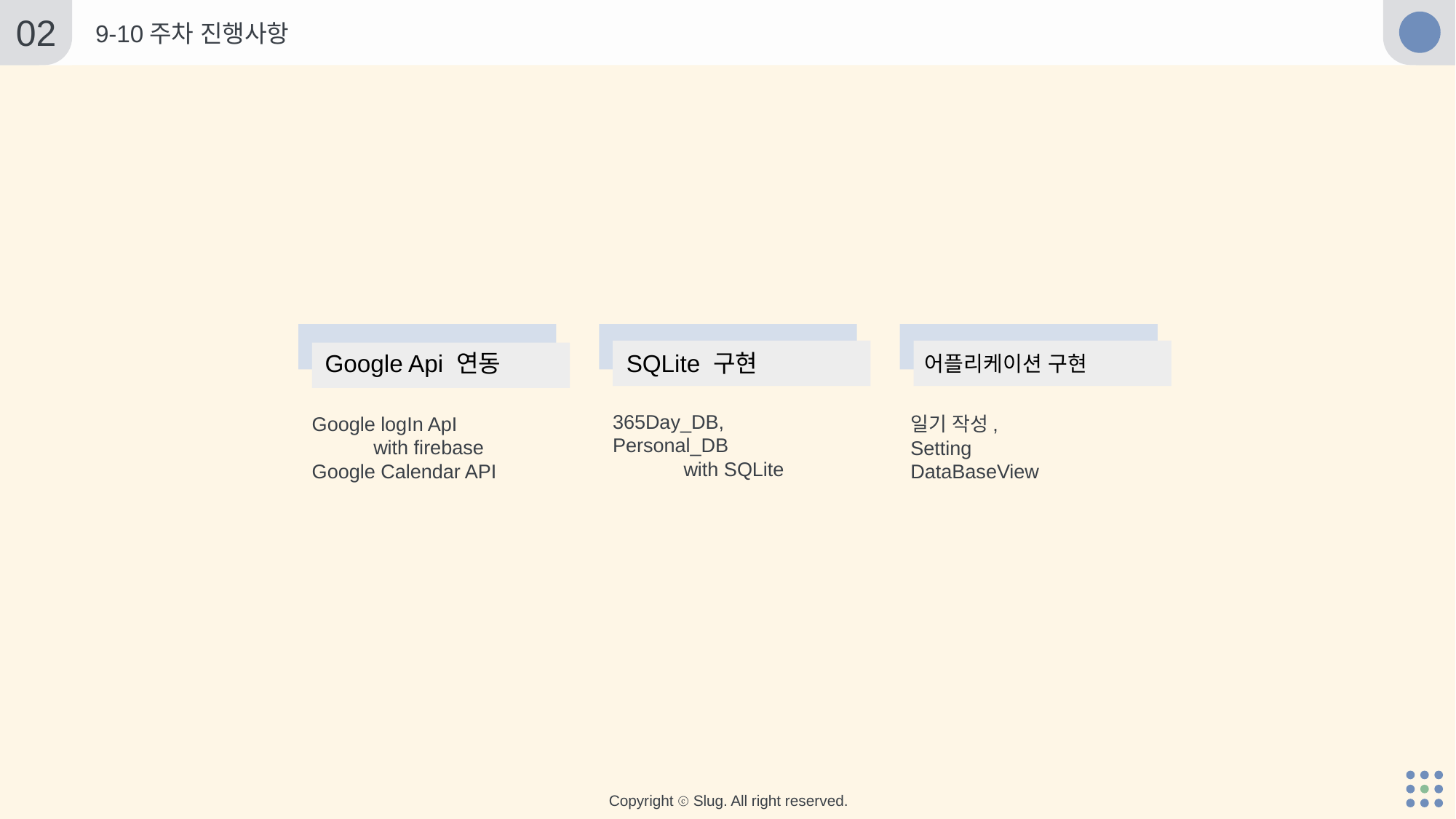

02

9-10주차 진행사항

Google Api 연동
Google logIn ApI
             with firebase
Google Calendar API
SQLite 구현
365Day_DB, Personal_DB
             with SQLite

어플리케이션 구현
일기 작성,
Setting
DataBaseView

Copyright ⓒ Slug. All right reserved.